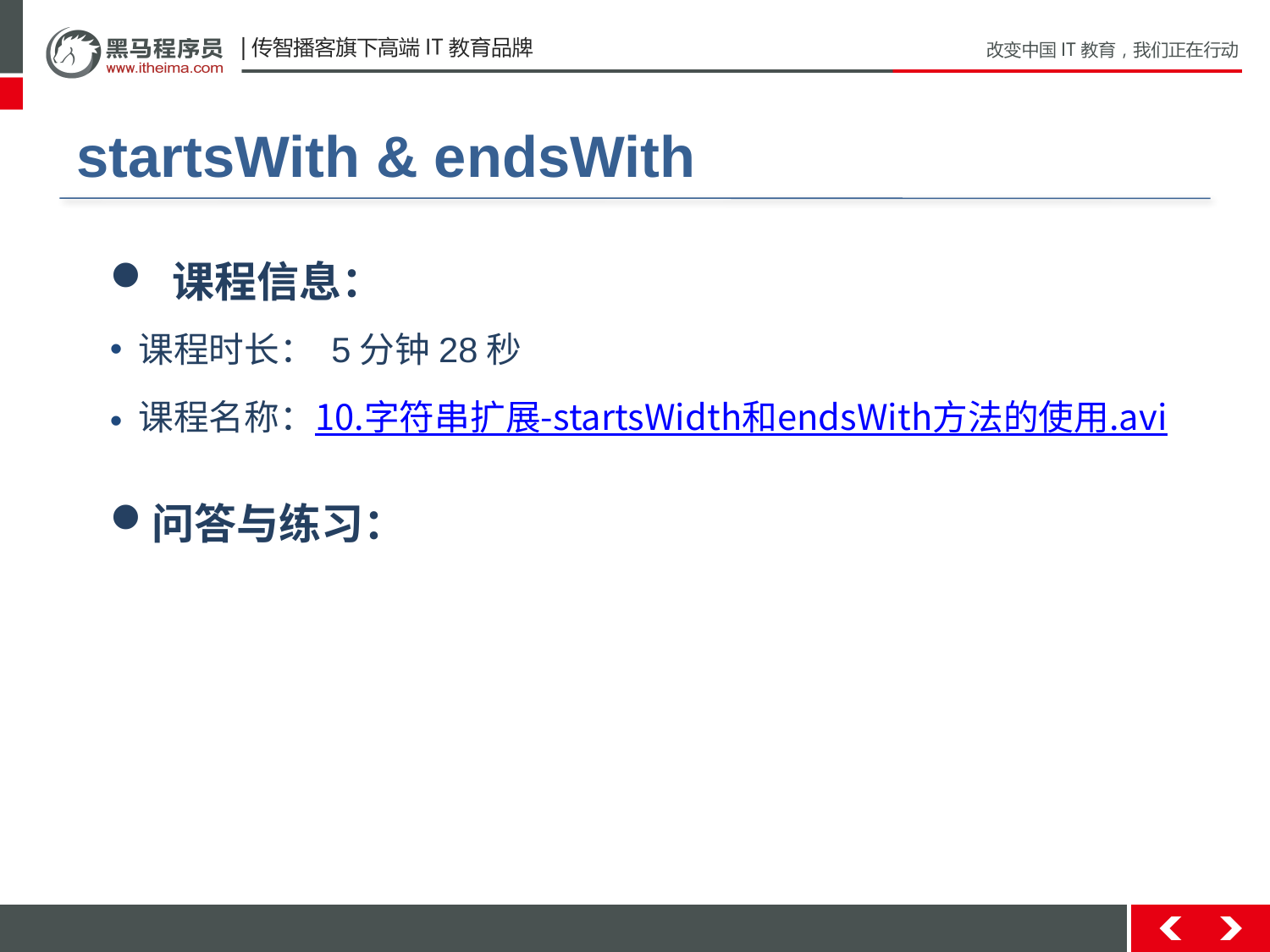

# startsWith & endsWith
 课程信息：
 课程时长： 5分钟28秒
 课程名称：10.字符串扩展-startsWidth和endsWith方法的使用.avi
问答与练习：